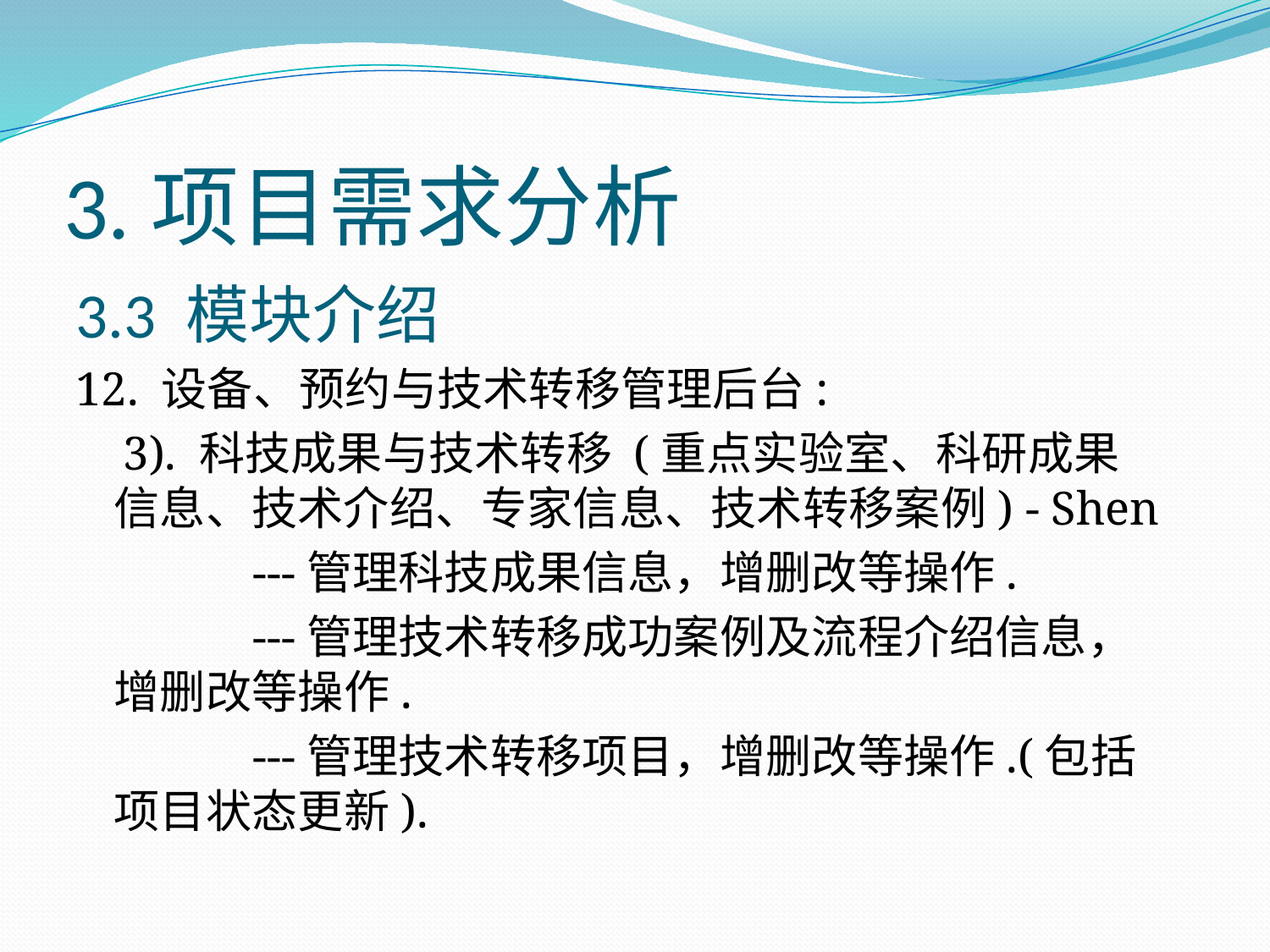

# 3.项目需求分析
3.3 模块介绍
12. 设备、预约与技术转移管理后台:
    3). 科技成果与技术转移 (重点实验室、科研成果信息、技术介绍、专家信息、技术转移案例) - Shen
		 ---管理科技成果信息，增删改等操作.
		 ---管理技术转移成功案例及流程介绍信息，增删改等操作.
		 ---管理技术转移项目，增删改等操作.(包括项目状态更新).